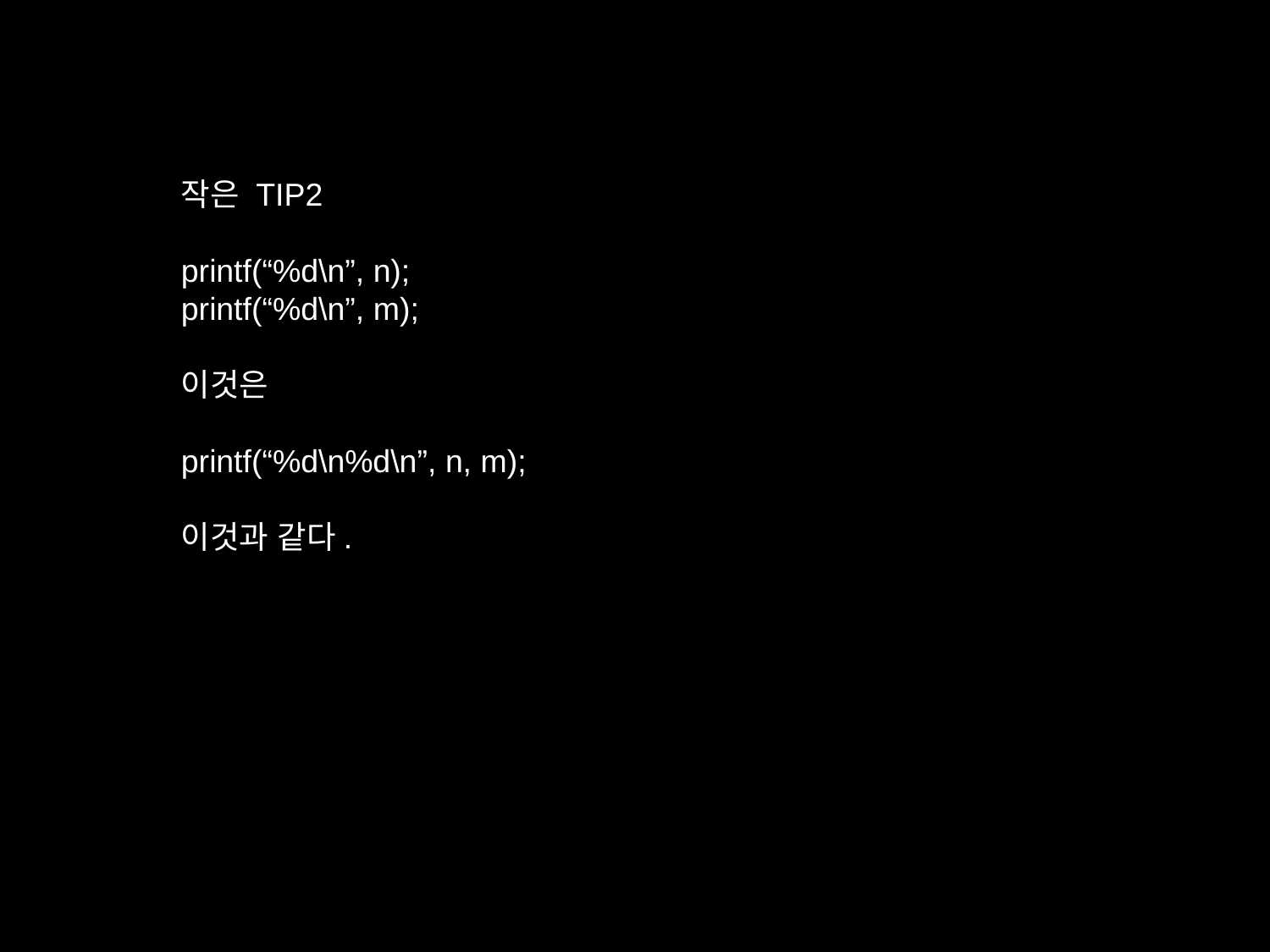

작은 TIP2

printf(“%d\n”, n);
printf(“%d\n”, m);

이것은

printf(“%d\n%d\n”, n, m);

이것과 같다.